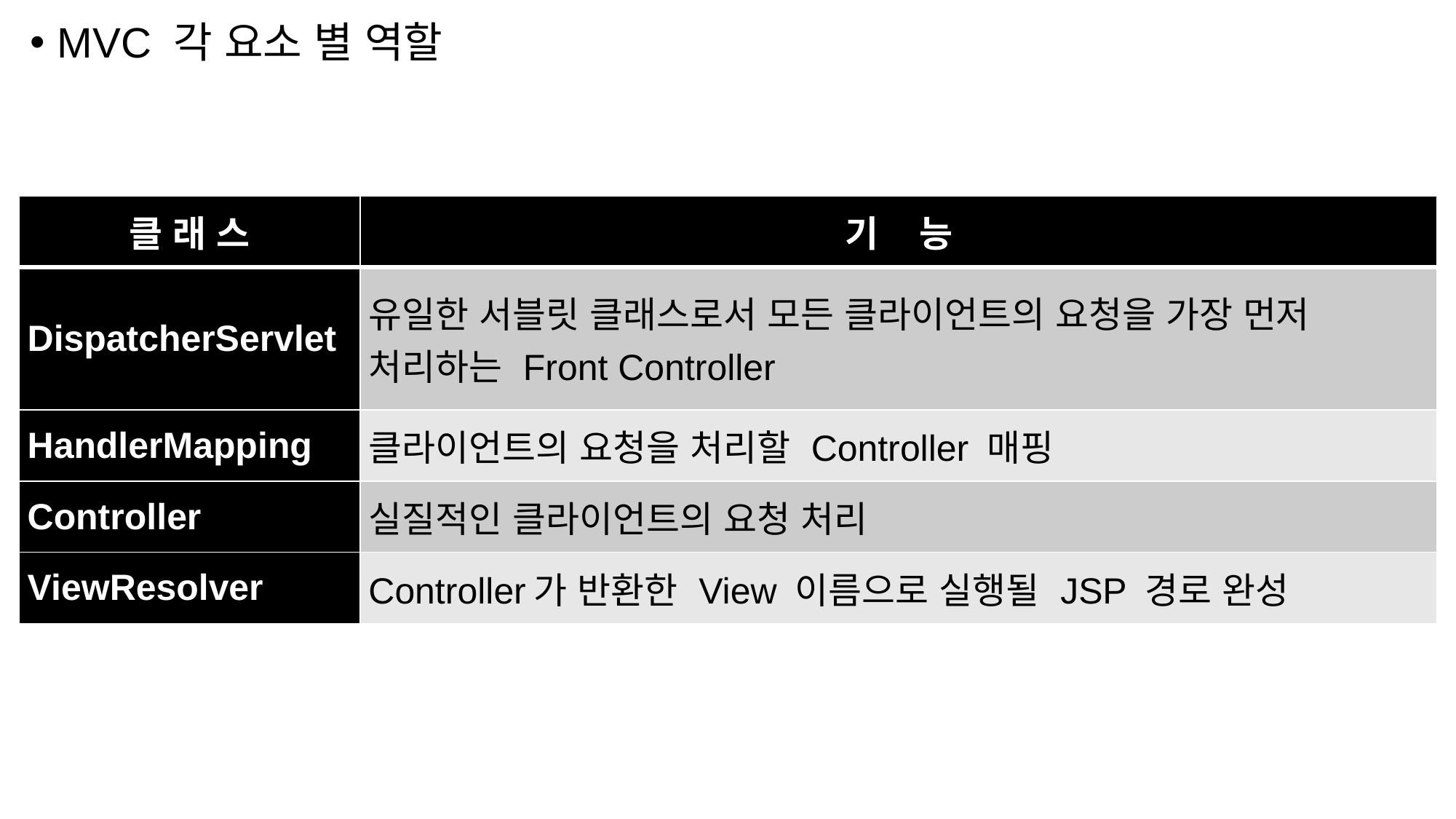

MVC 각 요소 별 역할
| 클 래 스 | 기 능 |
| --- | --- |
| DispatcherServlet | 유일한 서블릿 클래스로서 모든 클라이언트의 요청을 가장 먼저 처리하는 Front Controller |
| HandlerMapping | 클라이언트의 요청을 처리할 Controller 매핑 |
| Controller | 실질적인 클라이언트의 요청 처리 |
| ViewResolver | Controller가 반환한 View 이름으로 실행될 JSP 경로 완성 |